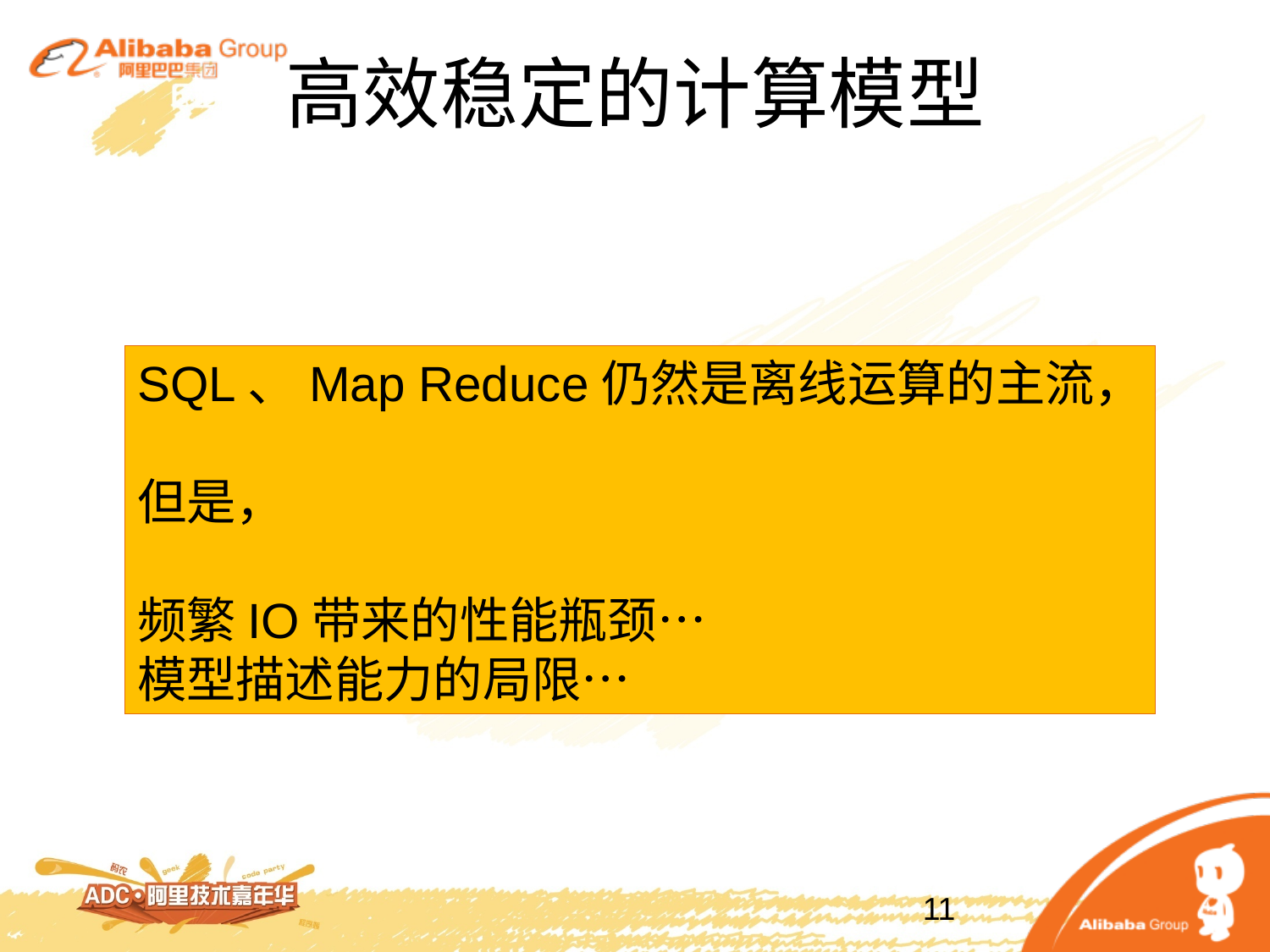

# 高效稳定的计算模型
SQL、Map Reduce仍然是离线运算的主流，

但是，

频繁IO带来的性能瓶颈…
模型描述能力的局限…
11